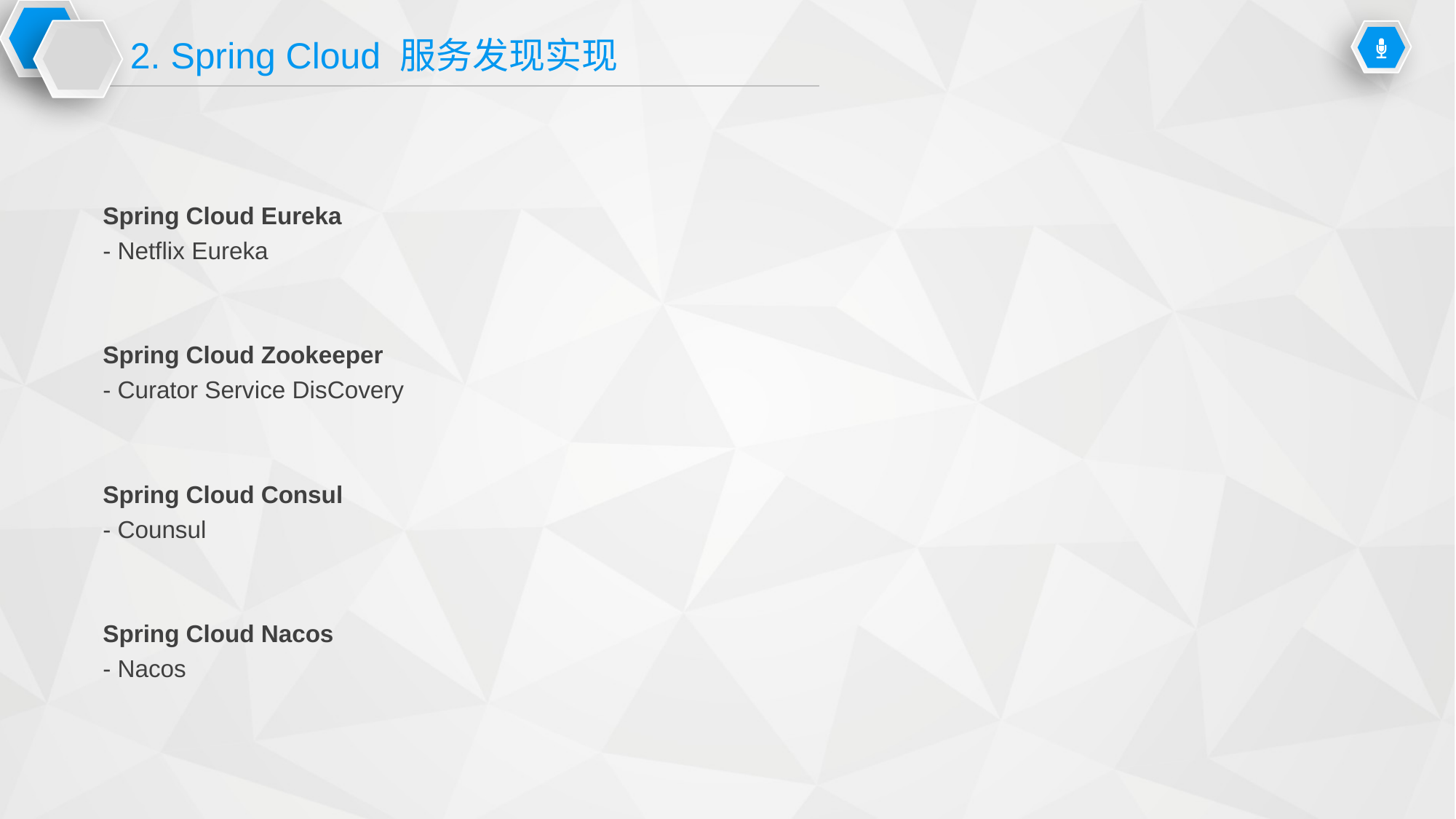

2. Spring Cloud 服务发现实现

Spring Cloud Eureka
- Netflix Eureka

Spring Cloud Zookeeper
- Curator Service DisCovery

Spring Cloud Consul
- Counsul

Spring Cloud Nacos
- Nacos